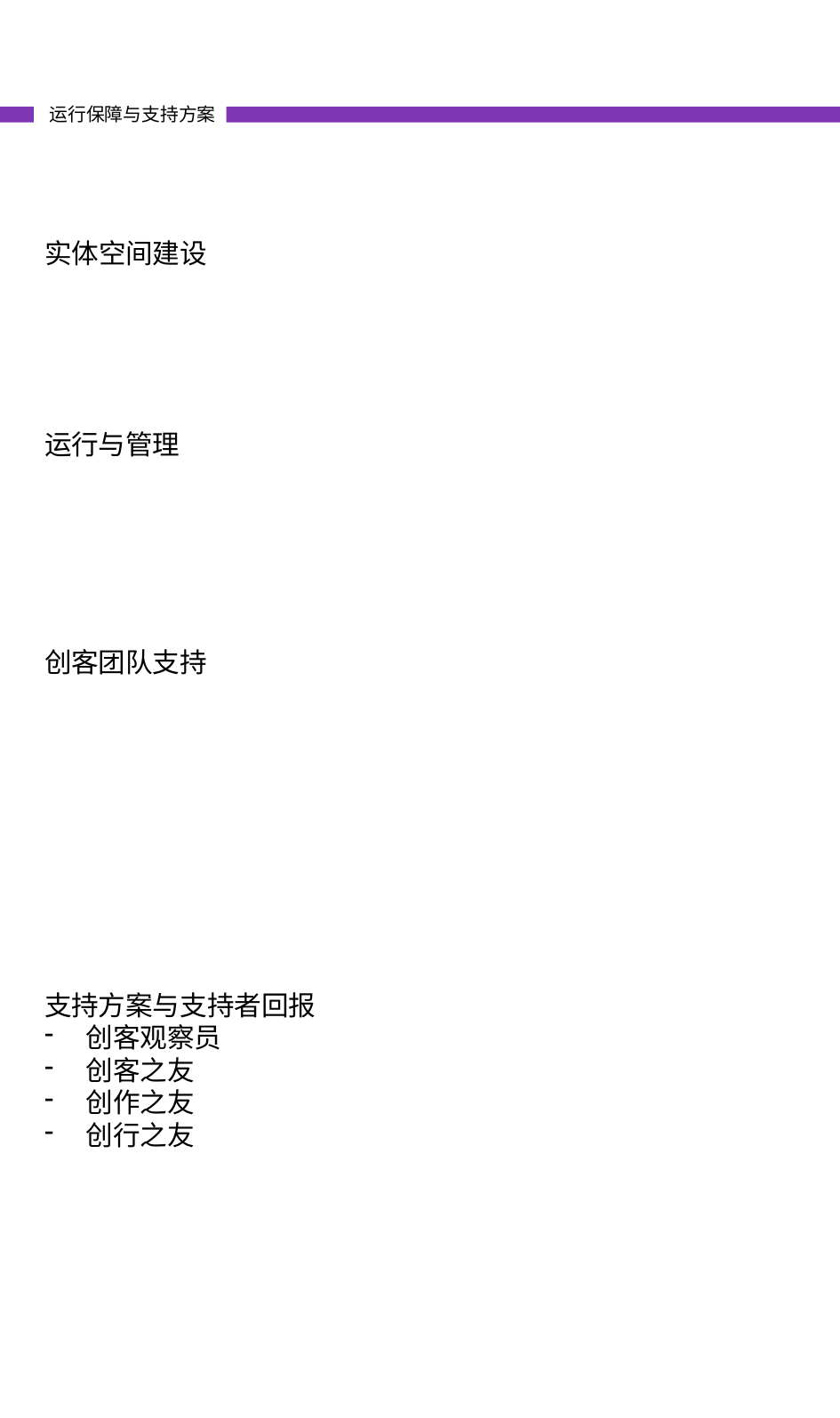

运行保障与支持方案
实体空间建设
运行与管理
创客团队支持
支持方案与支持者回报
创客观察员
创客之友
创作之友
创行之友